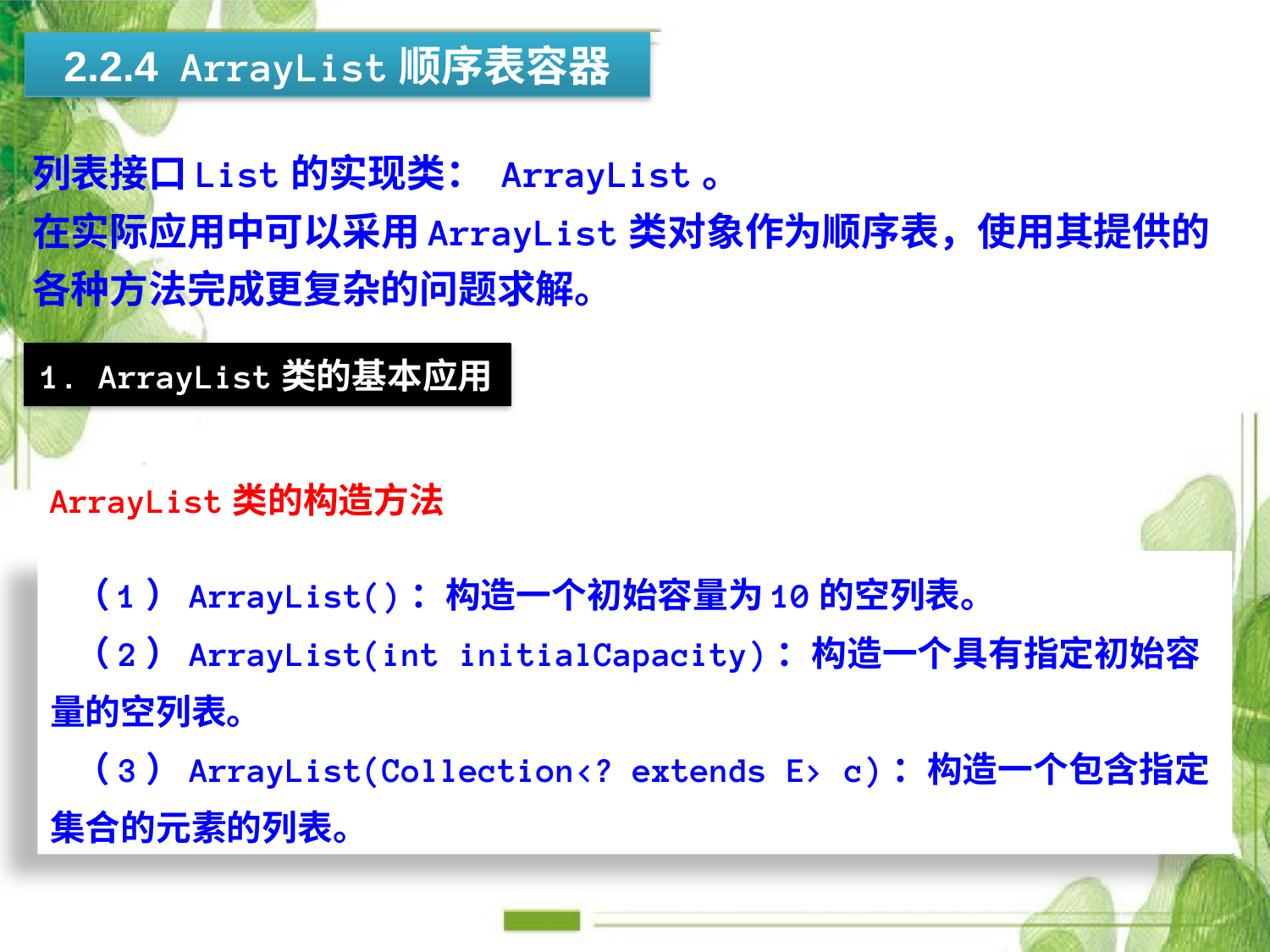

2.2.4  ArrayList顺序表容器
列表接口List的实现类： ArrayList。
在实际应用中可以采用ArrayList类对象作为顺序表，使用其提供的各种方法完成更复杂的问题求解。
1. ArrayList类的基本应用
ArrayList类的构造方法
  （1）ArrayList()：构造一个初始容量为10的空列表。
  （2）ArrayList(int initialCapacity)：构造一个具有指定初始容量的空列表。
  （3）ArrayList(Collection<? extends E> c)：构造一个包含指定集合的元素的列表。